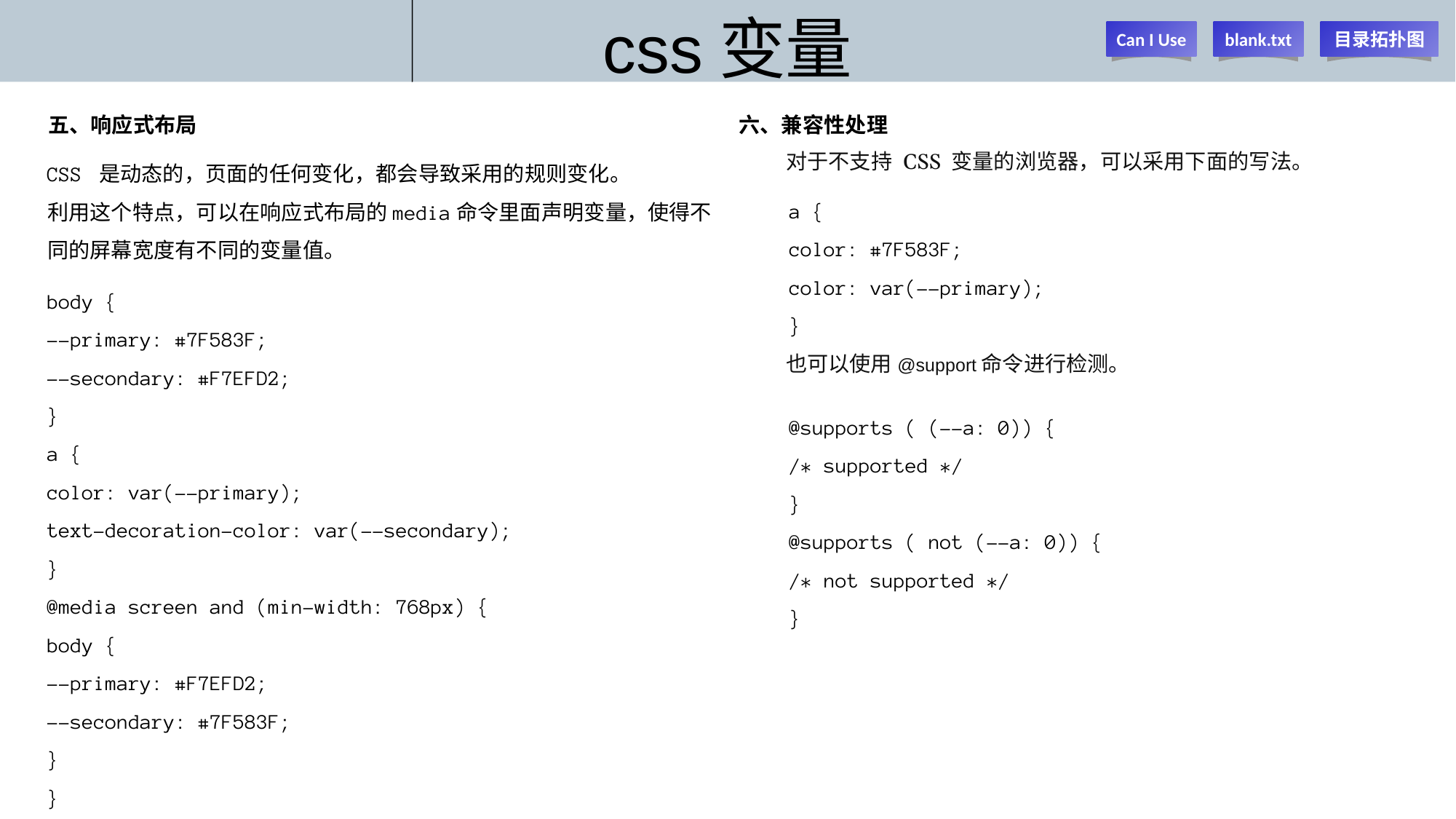

# css变量
Can I Use

blank.txt

目录拓扑图

五、响应式布局
六、兼容性处理
CSS 是动态的，页面的任何变化，都会导致采用的规则变化。
利用这个特点，可以在响应式布局的media命令里面声明变量，使得不同的屏幕宽度有不同的变量值。
对于不支持 CSS 变量的浏览器，可以采用下面的写法。
a {
color: #7F583F;
color: var(--primary);
}
body {
--primary: #7F583F;
--secondary: #F7EFD2;
}
a {
color: var(--primary);
text-decoration-color: var(--secondary);
}
@media screen and (min-width: 768px) {
body {
--primary: #F7EFD2;
--secondary: #7F583F;
}
}
也可以使用@support命令进行检测。
@supports ( (--a: 0)) {
/* supported */
}
@supports ( not (--a: 0)) {
/* not supported */
}